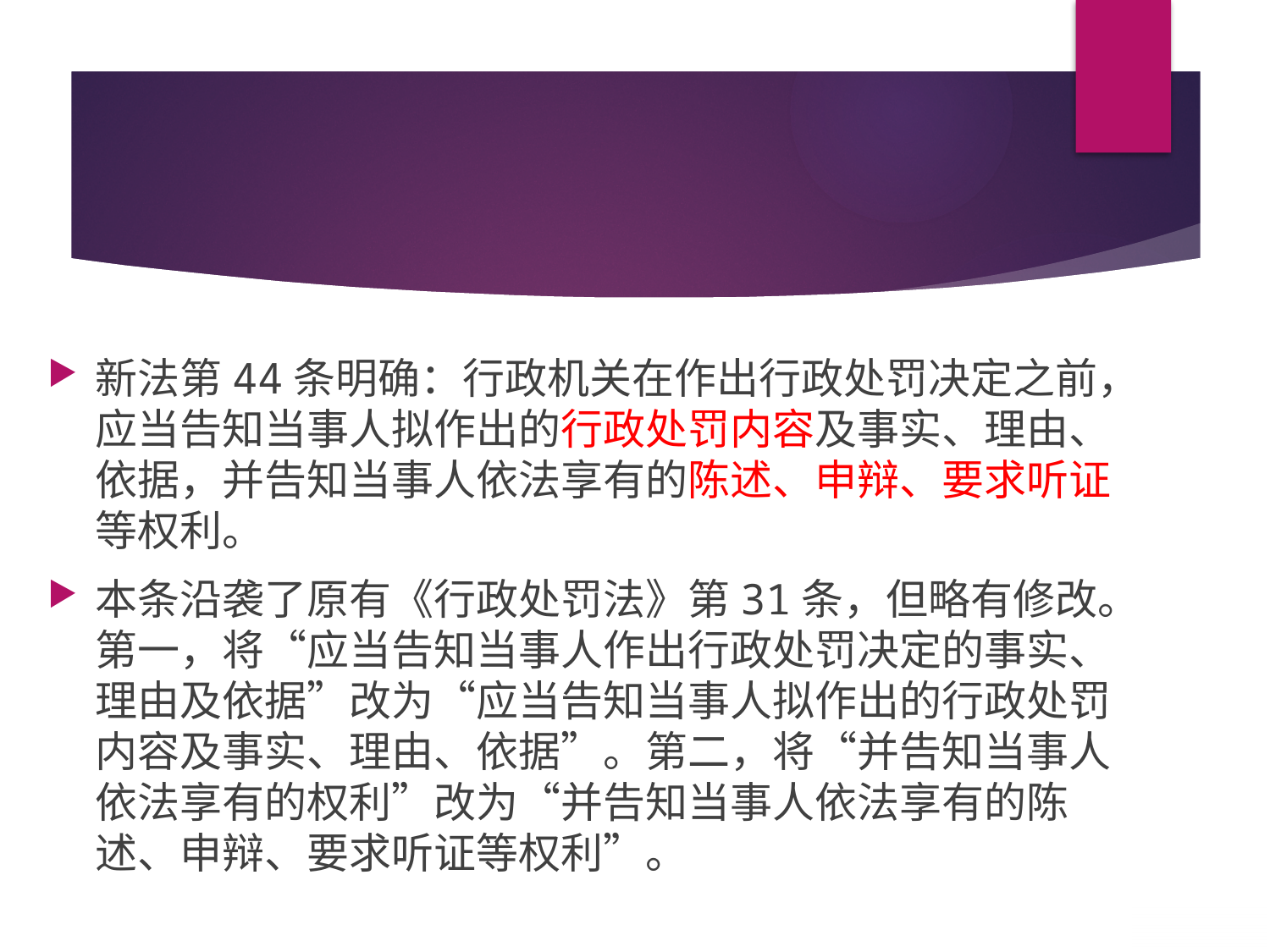

#
新法第44条明确：行政机关在作出行政处罚决定之前，应当告知当事人拟作出的行政处罚内容及事实、理由、依据，并告知当事人依法享有的陈述、申辩、要求听证等权利。
本条沿袭了原有《行政处罚法》第31条，但略有修改。第一，将“应当告知当事人作出行政处罚决定的事实、理由及依据”改为“应当告知当事人拟作出的行政处罚内容及事实、理由、依据”。第二，将“并告知当事人依法享有的权利”改为“并告知当事人依法享有的陈述、申辩、要求听证等权利”。